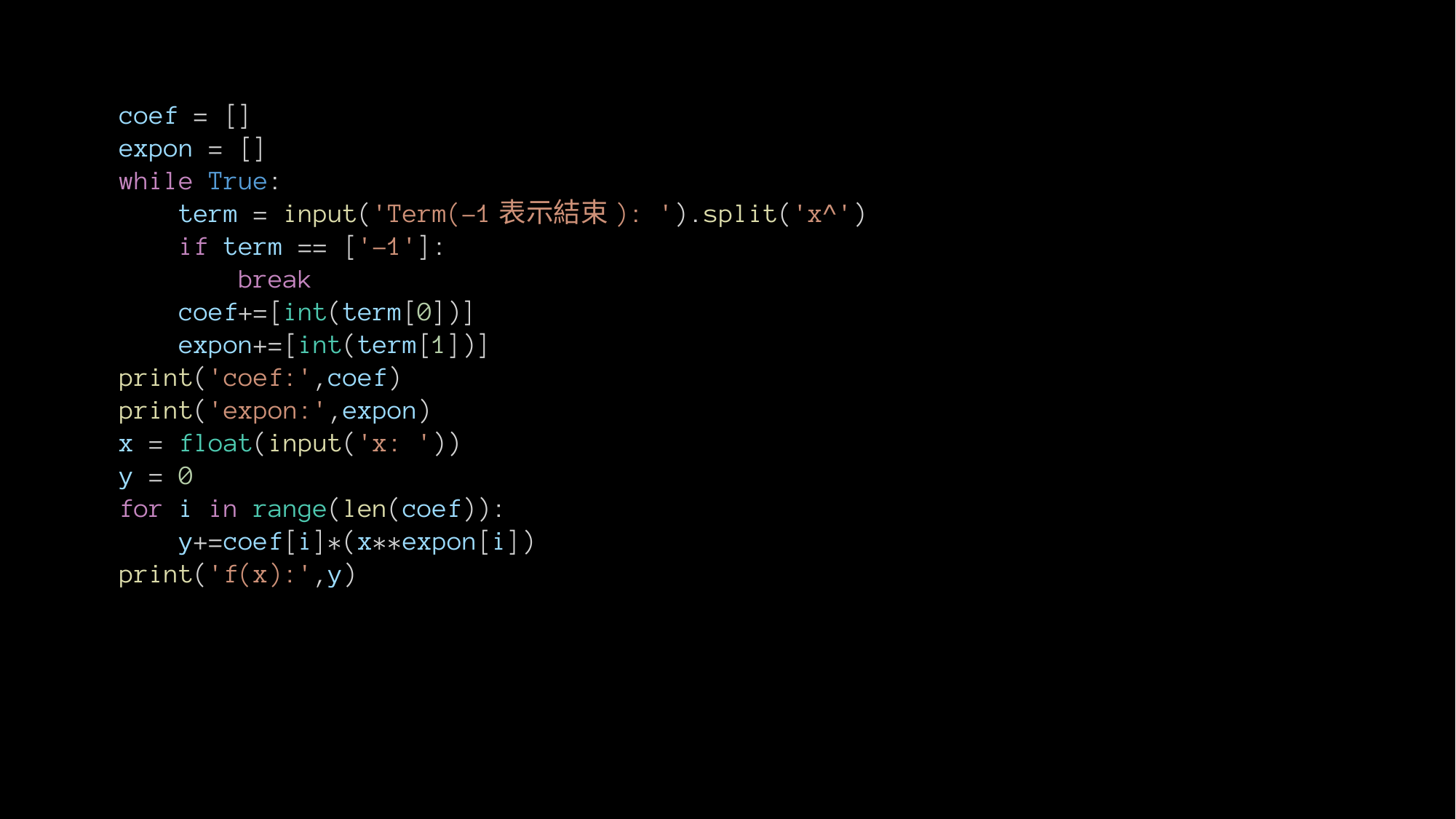

coef = []
expon = []
while True:
    term = input('Term(-1表示結束): ').split('x^')
    if term == ['-1']:
        break
    coef+=[int(term[0])]
    expon+=[int(term[1])]
print('coef:',coef)
print('expon:',expon)
x = float(input('x: '))
y = 0
for i in range(len(coef)):
    y+=coef[i]*(x**expon[i])
print('f(x):',y)